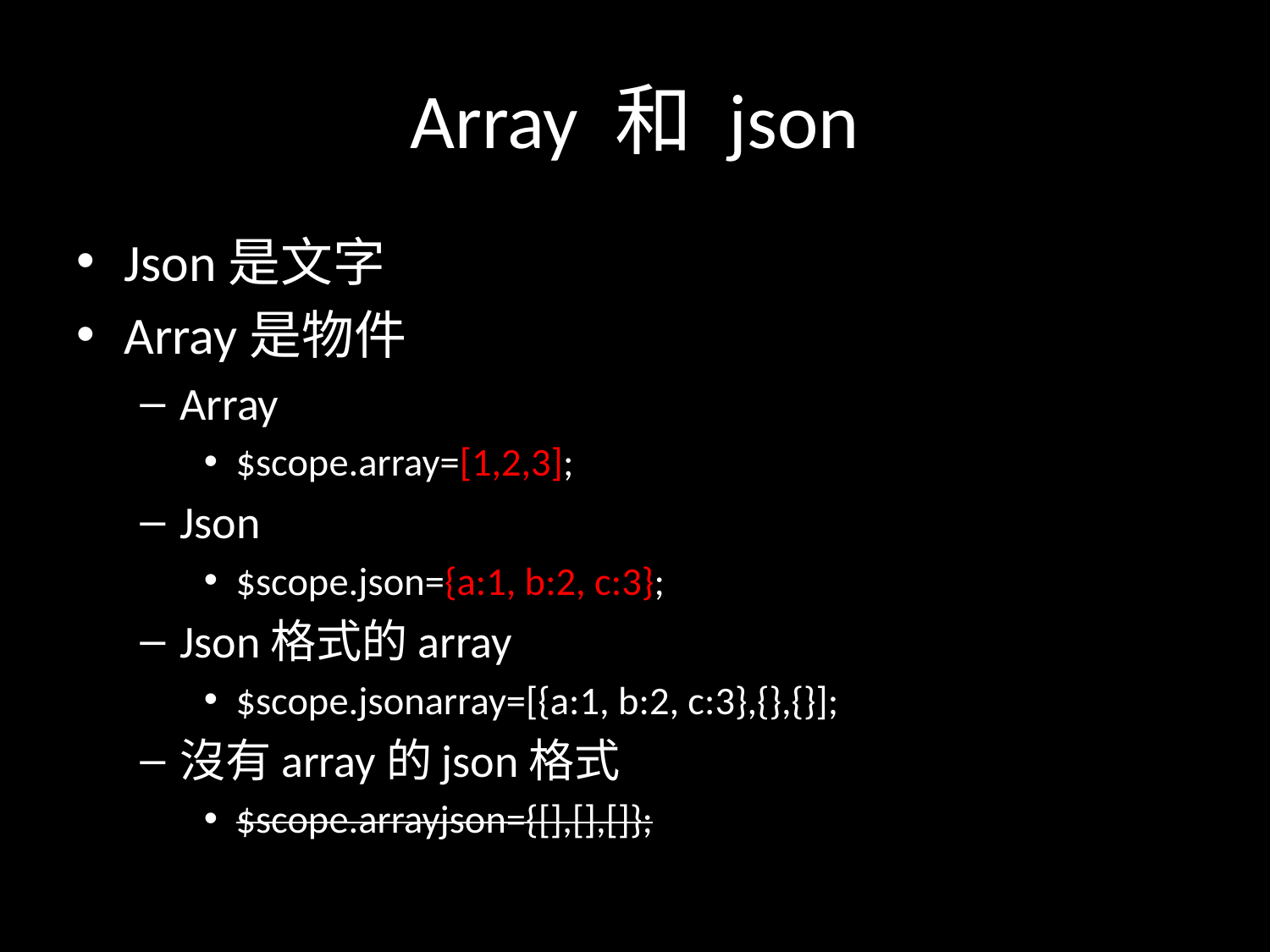

# Array 和 json
Json是文字
Array是物件
Array
$scope.array=[1,2,3];
Json
$scope.json={a:1, b:2, c:3};
Json格式的array
$scope.jsonarray=[{a:1, b:2, c:3},{},{}];
沒有array的json格式
$scope.arrayjson={[],[],[]};